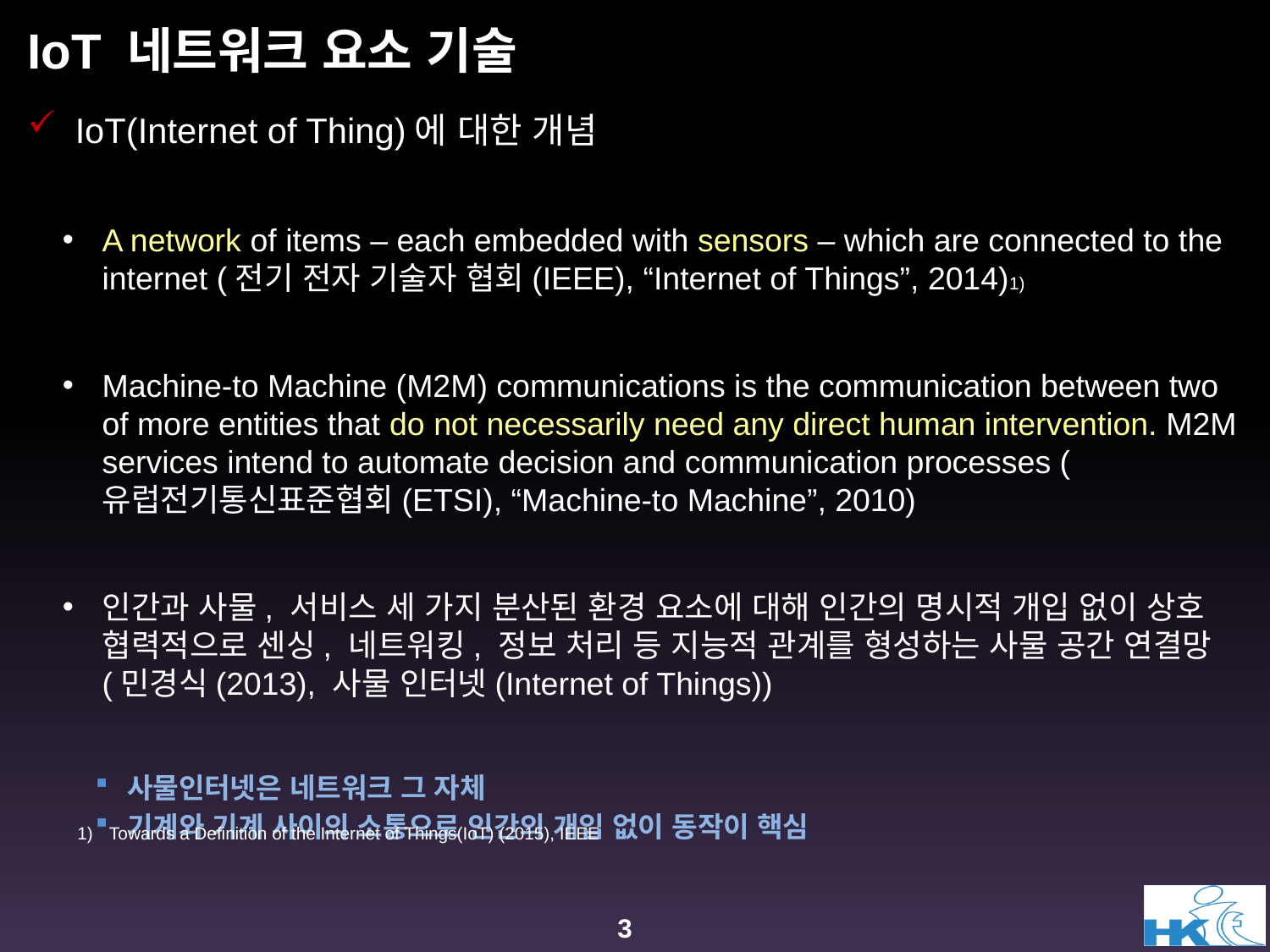

# IoT 네트워크 요소 기술
IoT(Internet of Thing)에 대한 개념

A network of items – each embedded with sensors – which are connected to the internet (전기 전자 기술자 협회(IEEE), “Internet of Things”, 2014)1)

Machine-to Machine (M2M) communications is the communication between two of more entities that do not necessarily need any direct human intervention. M2M services intend to automate decision and communication processes (유럽전기통신표준협회(ETSI), “Machine-to Machine”, 2010)

인간과 사물, 서비스 세 가지 분산된 환경 요소에 대해 인간의 명시적 개입 없이 상호 협력적으로 센싱, 네트워킹, 정보 처리 등 지능적 관계를 형성하는 사물 공간 연결망 (민경식(2013), 사물 인터넷(Internet of Things))

사물인터넷은 네트워크 그 자체
기계와 기계 사이의 소통으로 인간의 개입 없이 동작이 핵심
Towards a Definition of the Internet of Things(IoT) (2015), IEEE
3